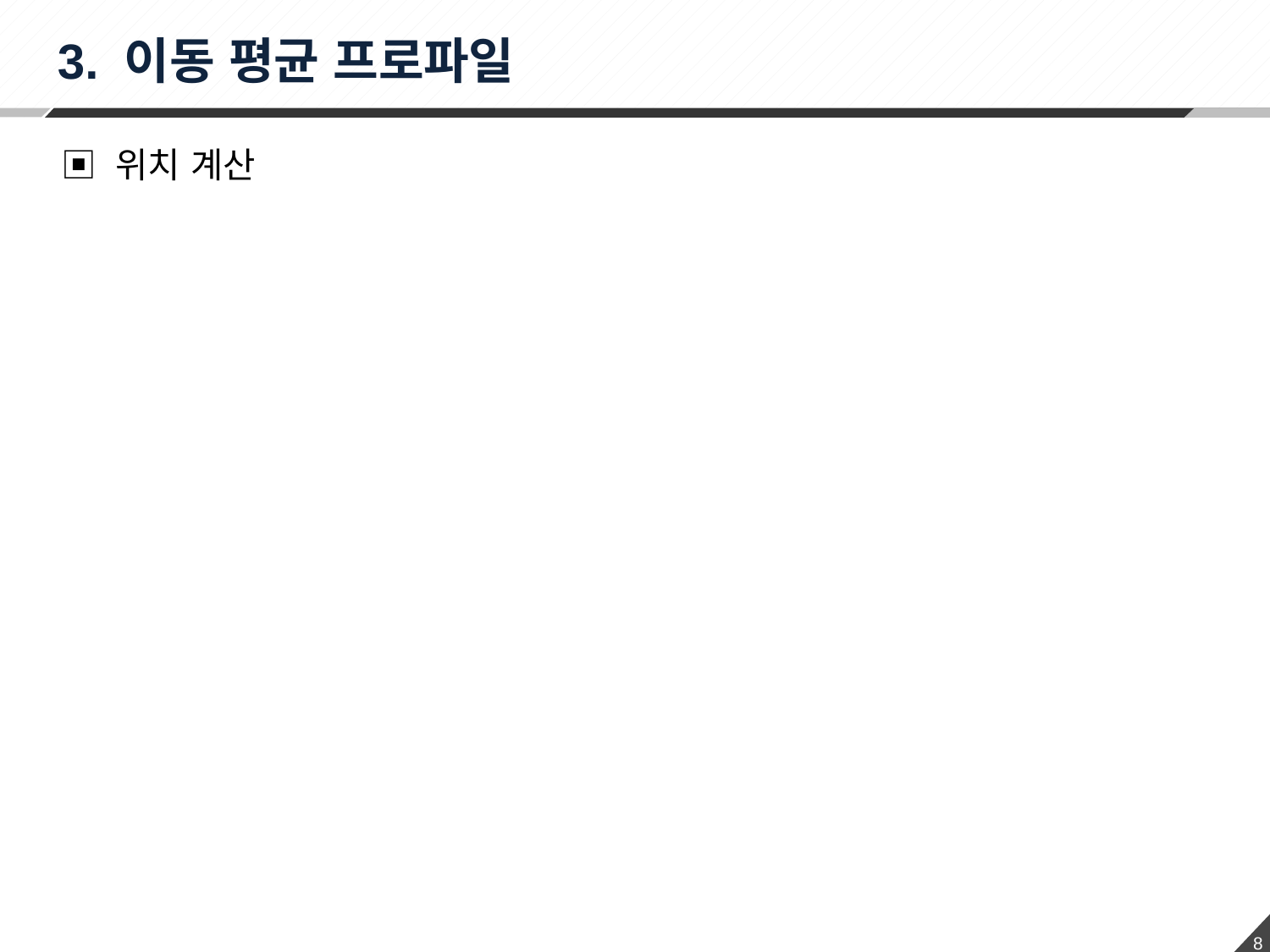

3. 이동 평균 프로파일
▣ 위치 계산